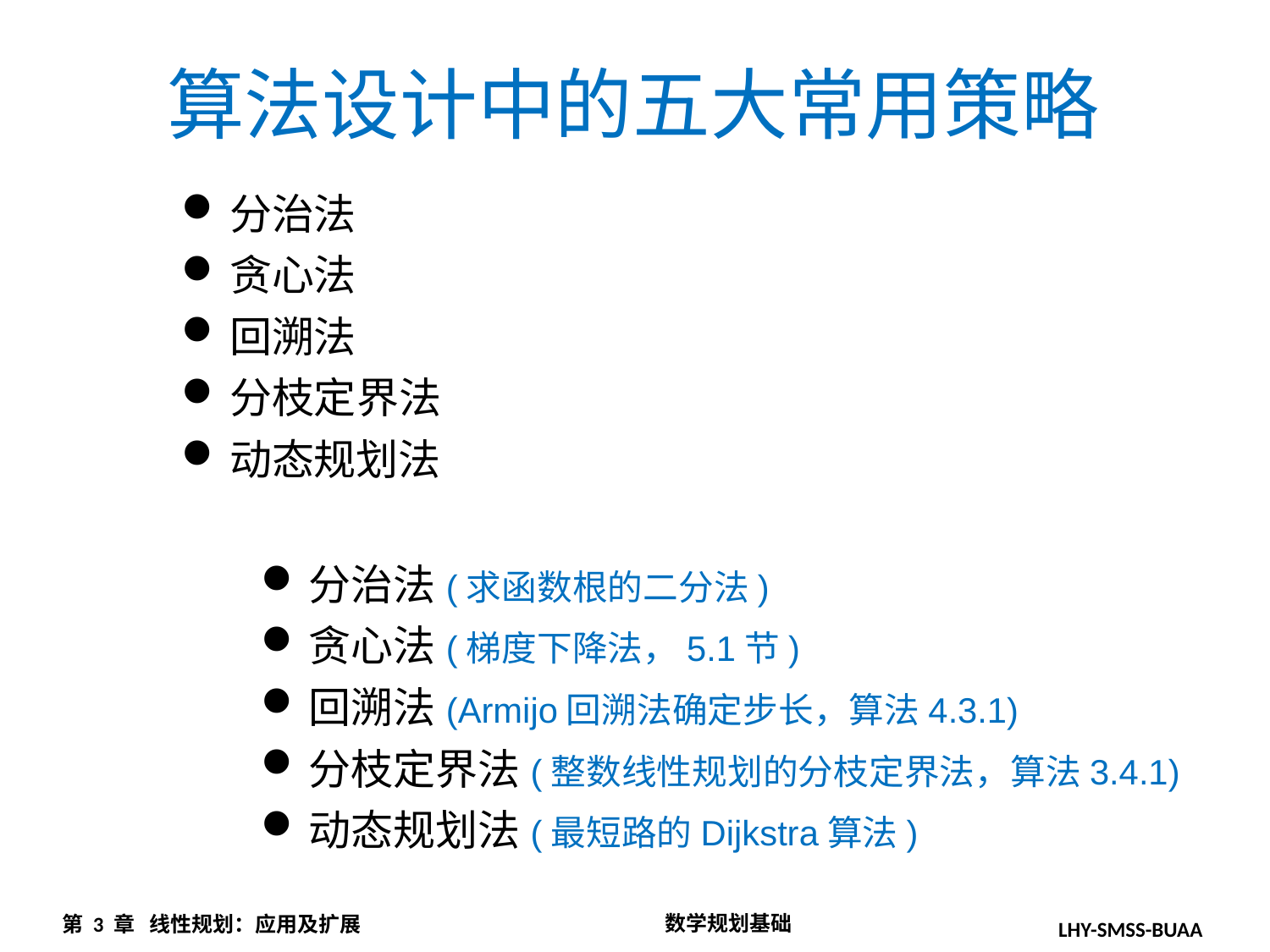

算法设计中的五大常用策略
分治法
贪心法
回溯法
分枝定界法
动态规划法
分治法(求函数根的二分法)
贪心法(梯度下降法，5.1节)
回溯法(Armijo回溯法确定步长，算法4.3.1)
分枝定界法(整数线性规划的分枝定界法，算法3.4.1)
动态规划法(最短路的Dijkstra算法)